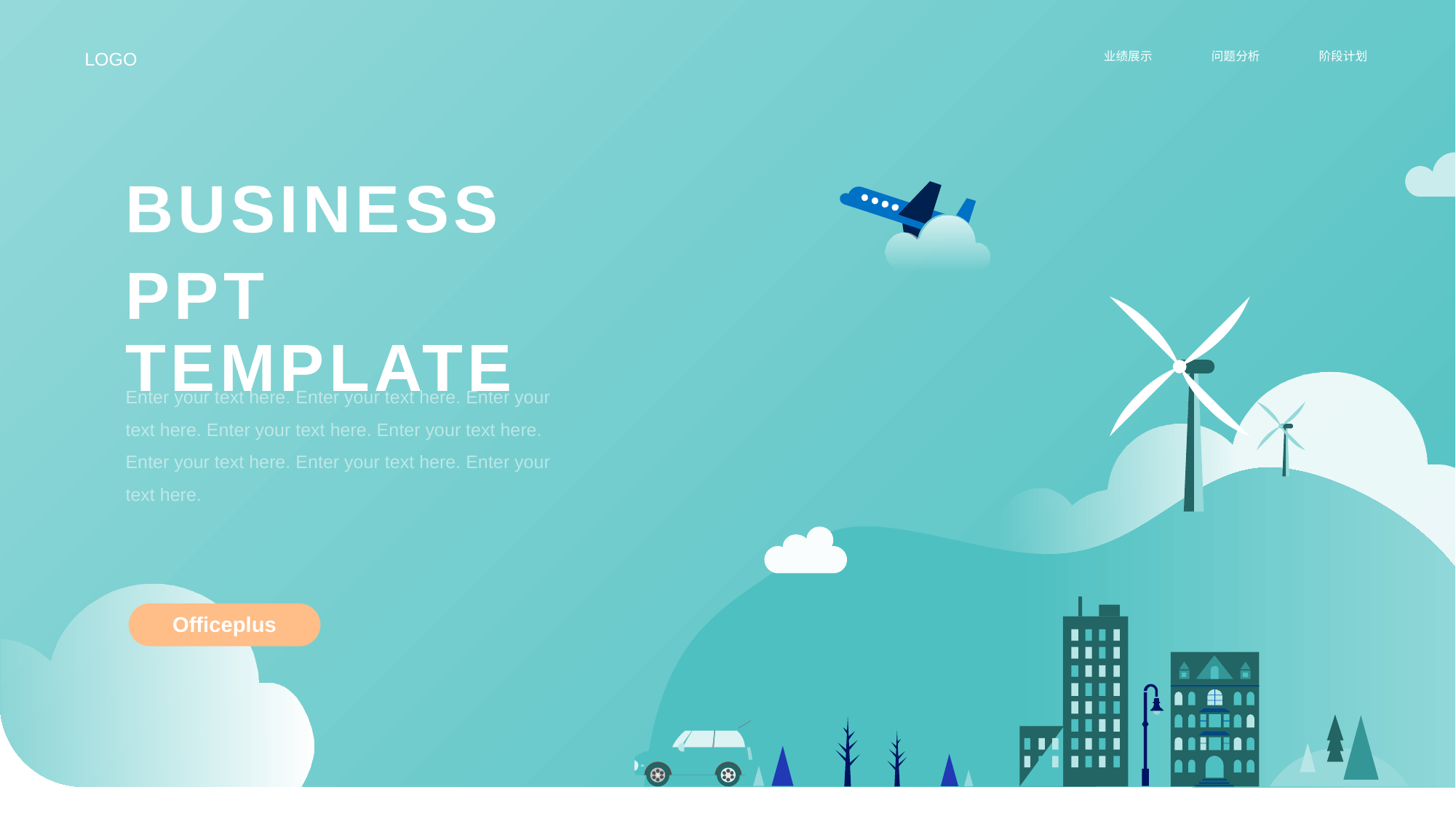

LOGO
业绩展示
问题分析
阶段计划
BUSINESS
PPT  TEMPLATE
Enter your text here. Enter your text here. Enter your text here. Enter your text here. Enter your text here. Enter your text here. Enter your text here. Enter your text here.
Officeplus